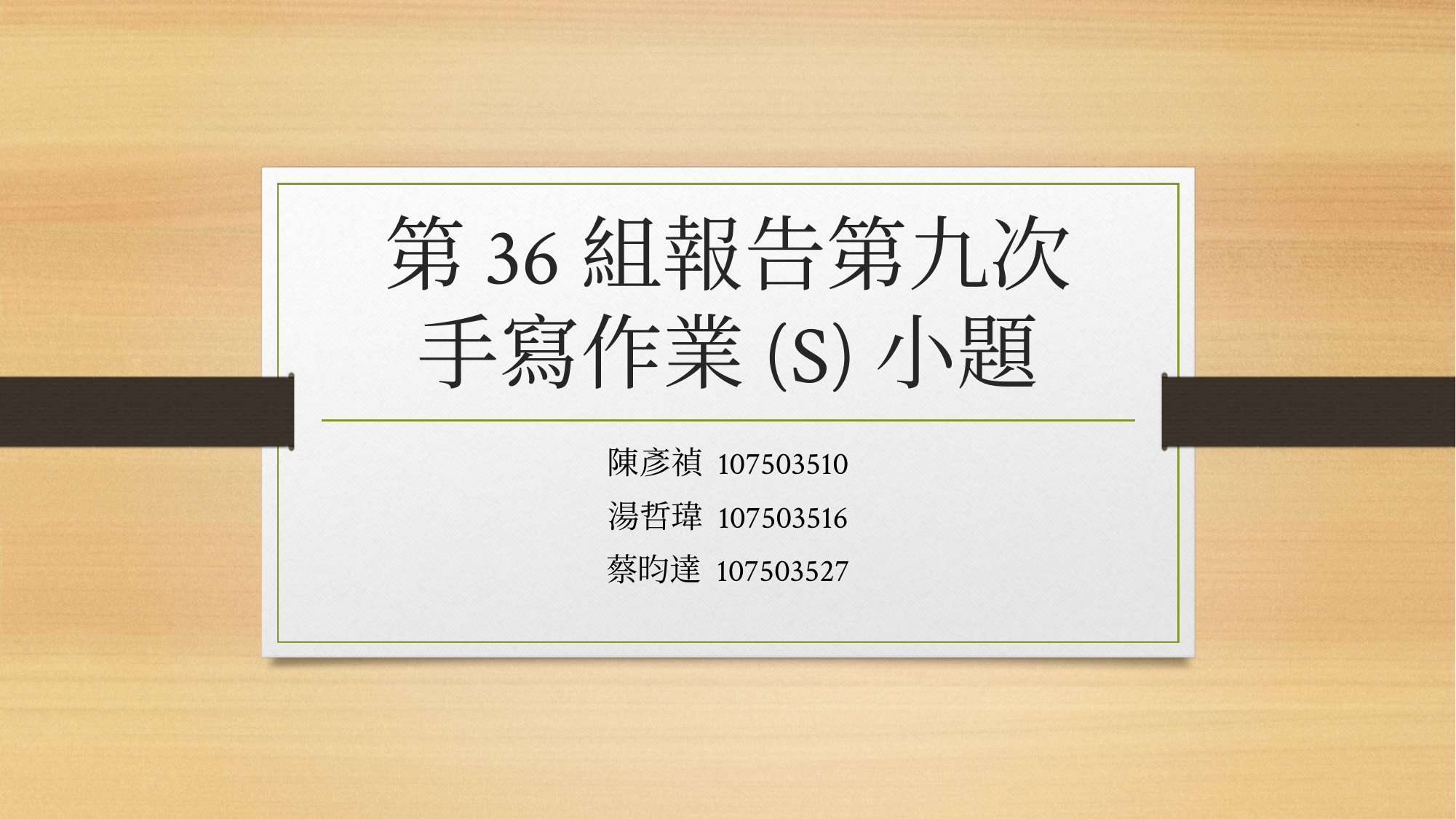

# 第36組報告第九次 手寫作業(S)小題
陳彥禎 107503510
湯哲瑋 107503516
蔡昀達 107503527